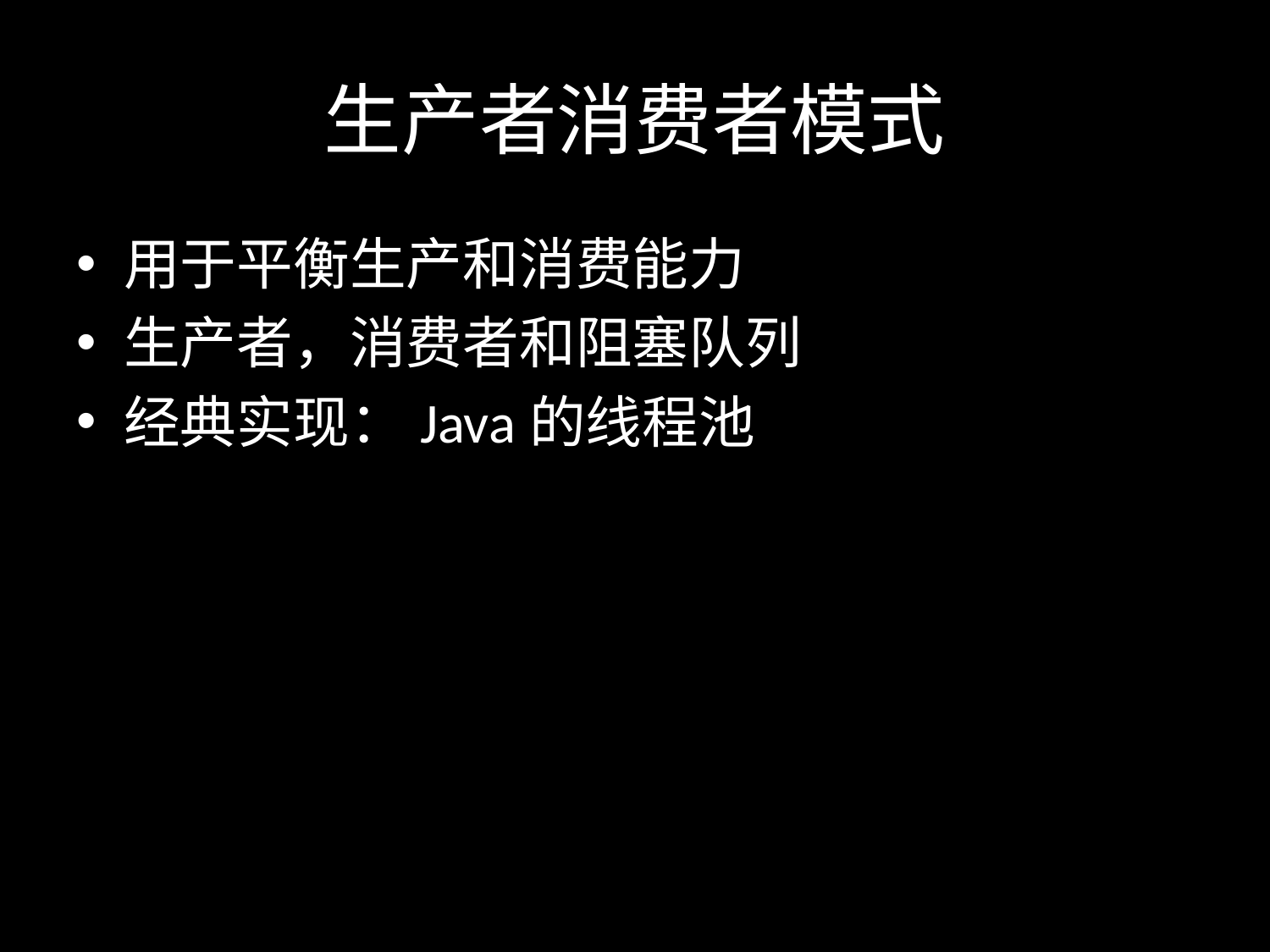

# 生产者消费者模式
用于平衡生产和消费能力
生产者，消费者和阻塞队列
经典实现：Java的线程池